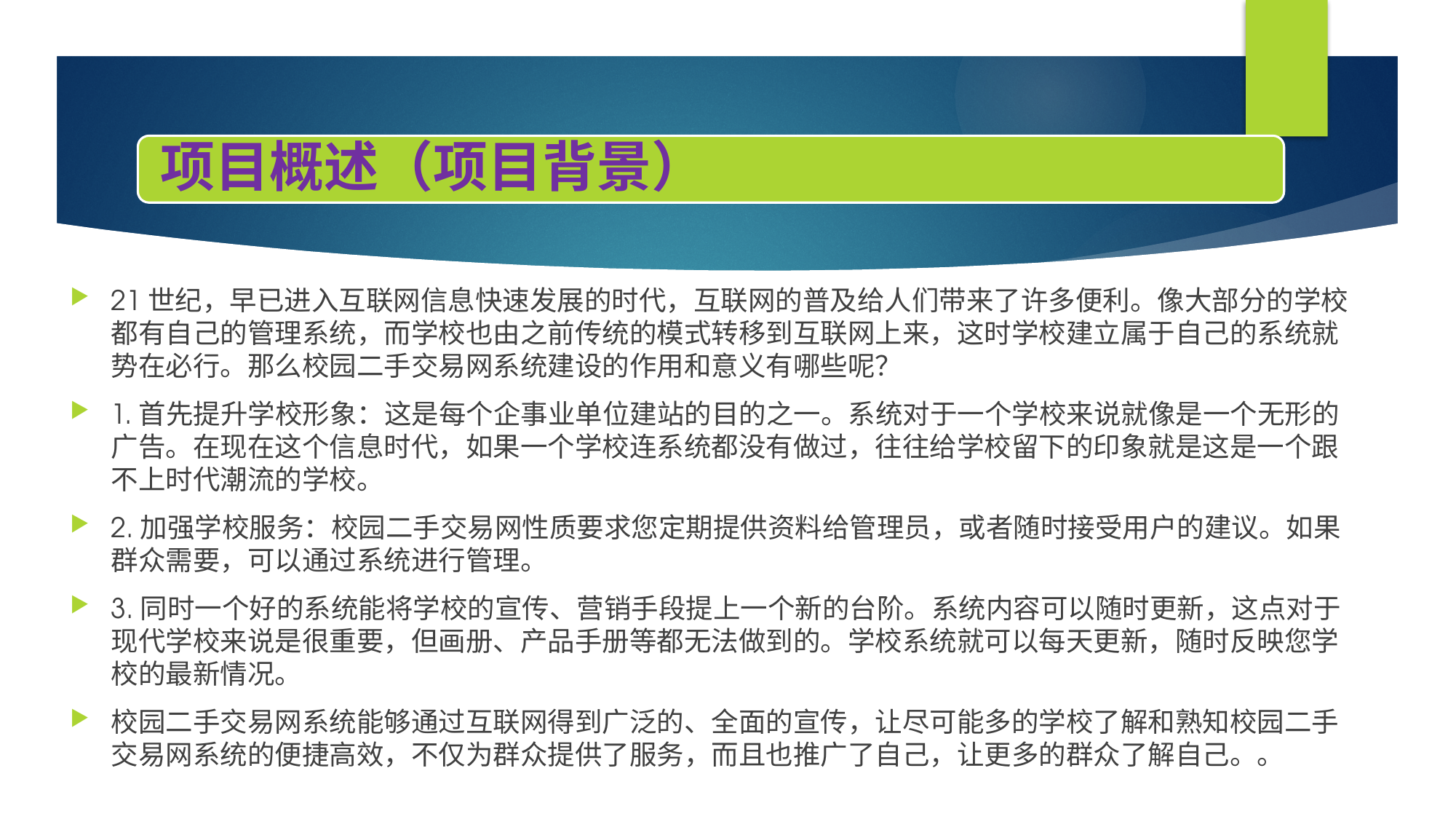

项目概述（项目背景）
21世纪，早已进入互联网信息快速发展的时代，互联网的普及给人们带来了许多便利。像大部分的学校都有自己的管理系统，而学校也由之前传统的模式转移到互联网上来，这时学校建立属于自己的系统就势在必行。那么校园二手交易网系统建设的作用和意义有哪些呢？
1.首先提升学校形象：这是每个企事业单位建站的目的之一。系统对于一个学校来说就像是一个无形的广告。在现在这个信息时代，如果一个学校连系统都没有做过，往往给学校留下的印象就是这是一个跟不上时代潮流的学校。
2.加强学校服务：校园二手交易网性质要求您定期提供资料给管理员，或者随时接受用户的建议。如果群众需要，可以通过系统进行管理。
3.同时一个好的系统能将学校的宣传、营销手段提上一个新的台阶。系统内容可以随时更新，这点对于现代学校来说是很重要，但画册、产品手册等都无法做到的。学校系统就可以每天更新，随时反映您学校的最新情况。
校园二手交易网系统能够通过互联网得到广泛的、全面的宣传，让尽可能多的学校了解和熟知校园二手交易网系统的便捷高效，不仅为群众提供了服务，而且也推广了自己，让更多的群众了解自己。。